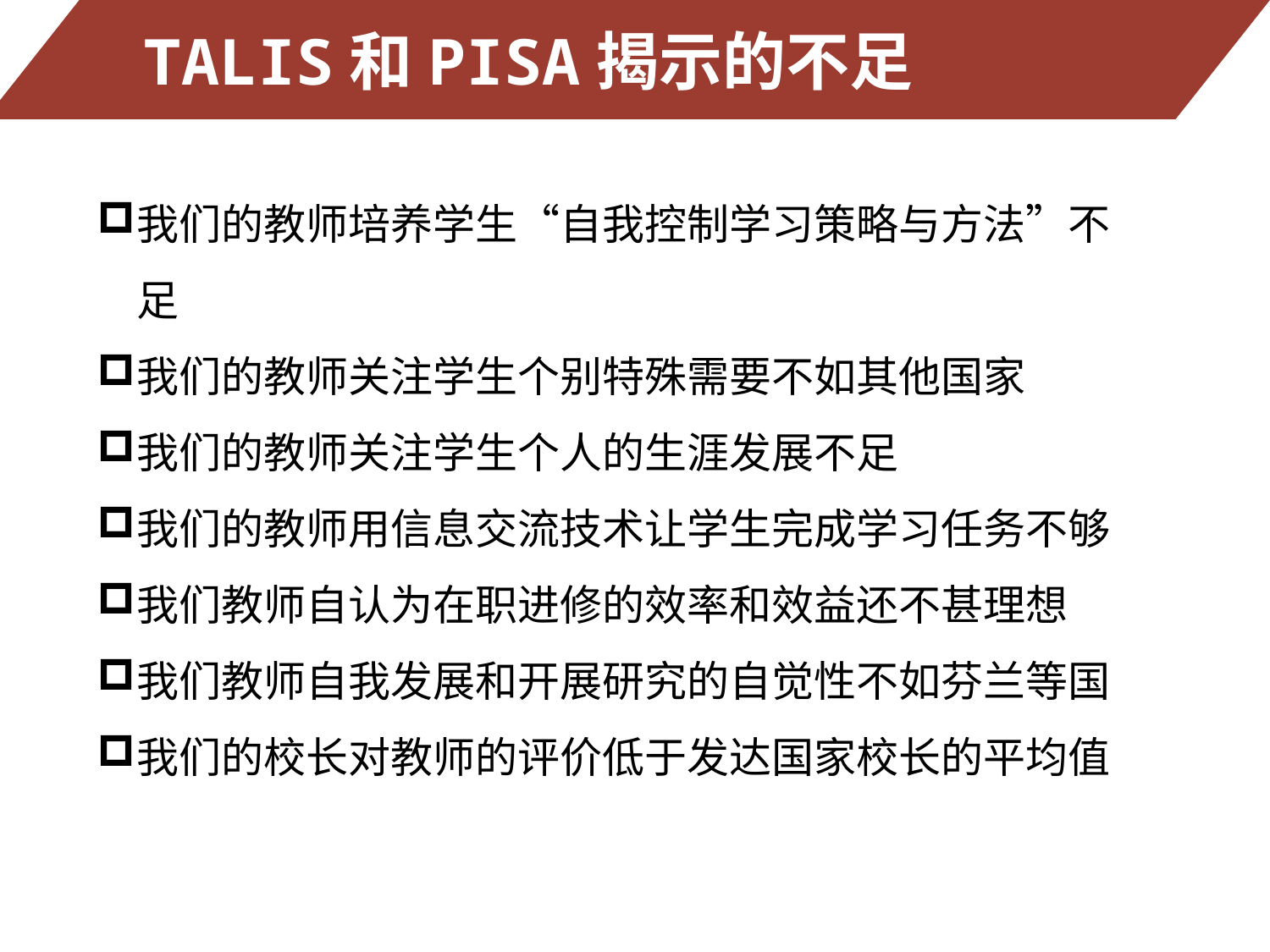

TALIS和PISA揭示的不足
我们的教师培养学生“自我控制学习策略与方法”不足
我们的教师关注学生个别特殊需要不如其他国家
我们的教师关注学生个人的生涯发展不足
我们的教师用信息交流技术让学生完成学习任务不够
我们教师自认为在职进修的效率和效益还不甚理想
我们教师自我发展和开展研究的自觉性不如芬兰等国
我们的校长对教师的评价低于发达国家校长的平均值